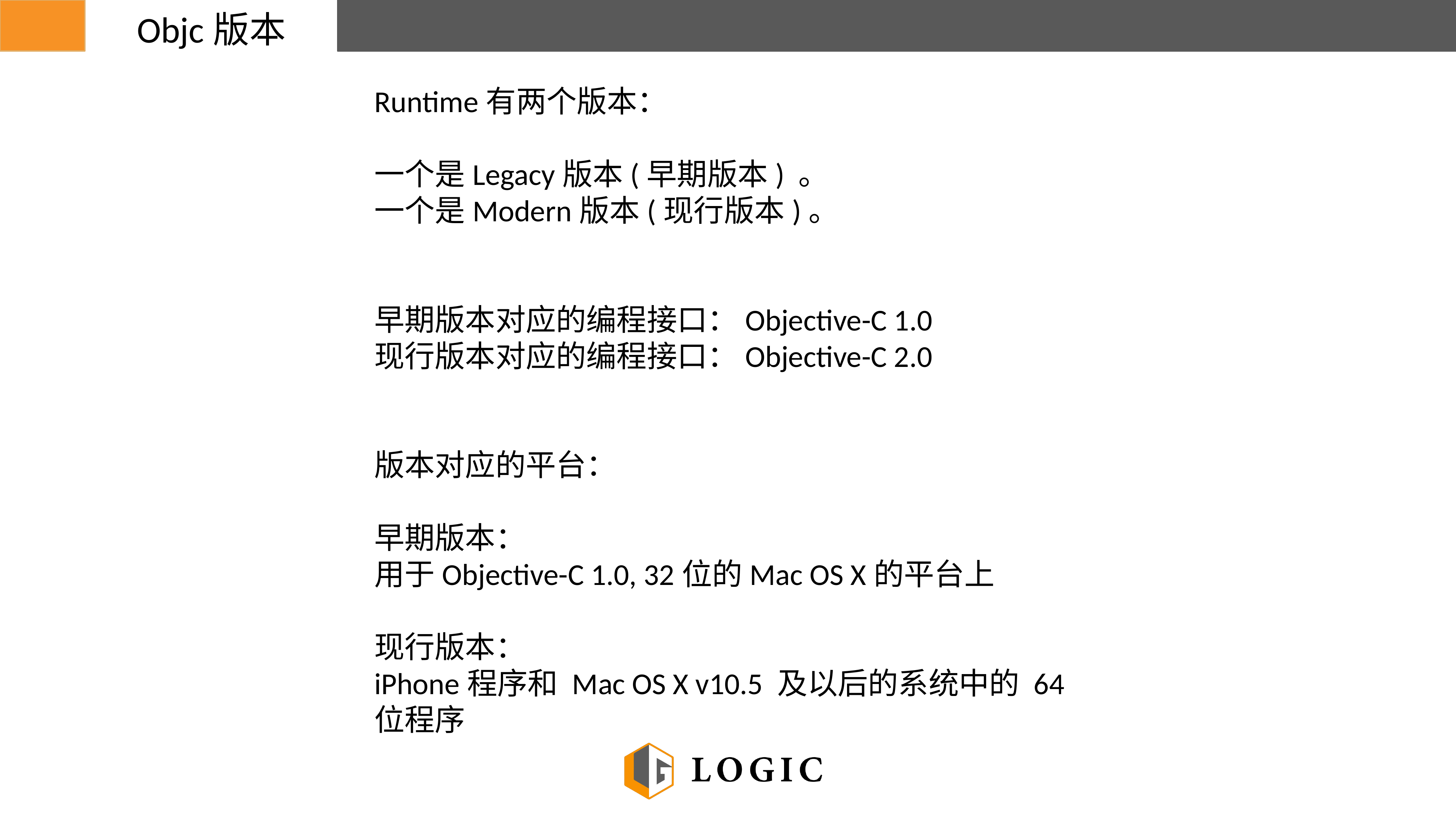

Objc版本
Runtime有两个版本：

一个是Legacy版本(早期版本) 。
一个是Modern版本(现行版本)。

早期版本对应的编程接口：Objective-C 1.0
现行版本对应的编程接口：Objective-C 2.0

版本对应的平台：

早期版本：
用于Objective-C 1.0, 32位的Mac OS X的平台上

现行版本：
iPhone程序和 Mac OS X v10.5 及以后的系统中的 64 位程序